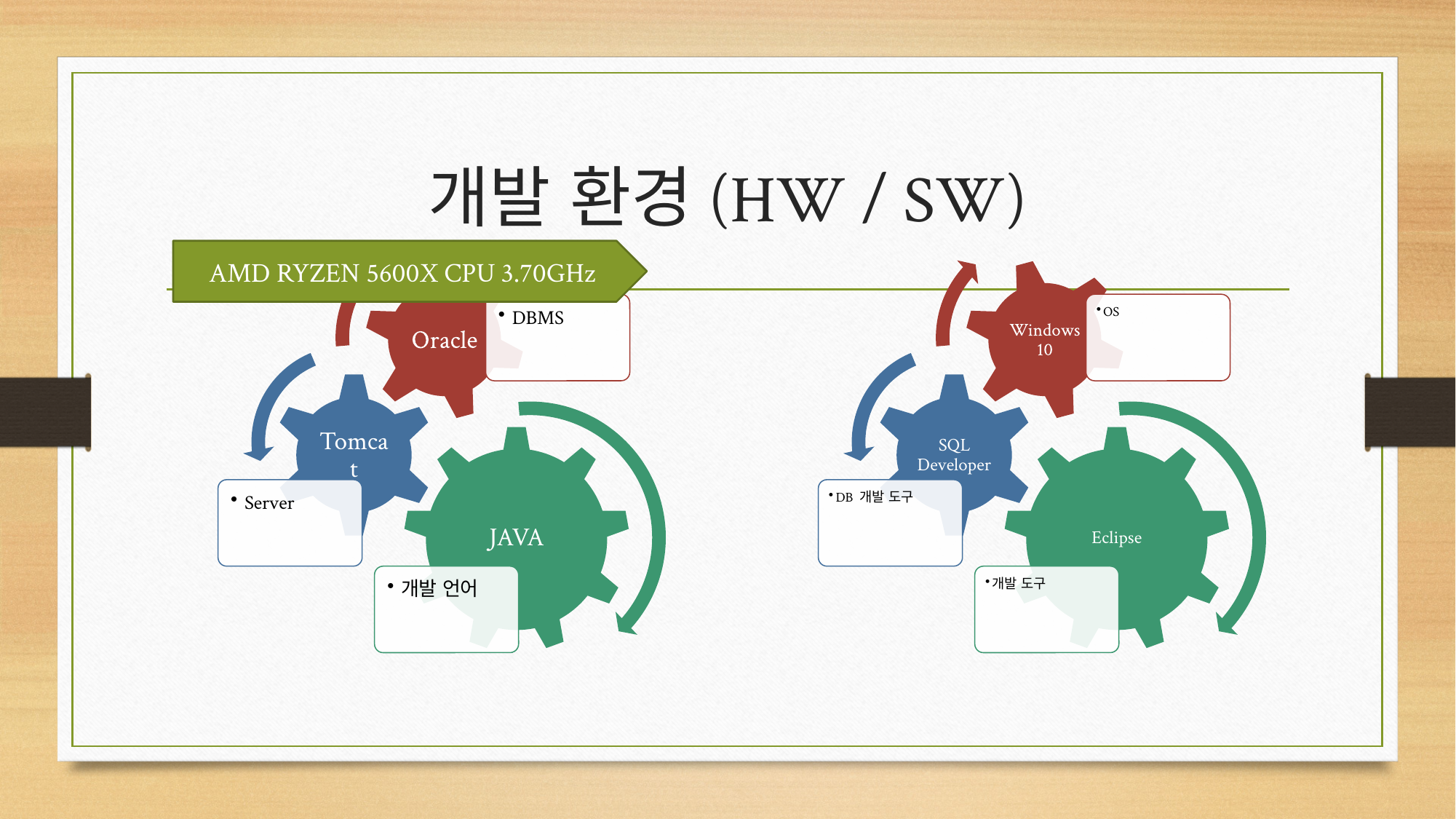

# 개발 환경(HW / SW)
JAVA
개발 언어
Tomcat
Server
Oracle
DBMS
AMD RYZEN 5600X CPU 3.70GHz
Eclipse
개발 도구
SQL Developer
DB 개발 도구
Windows 10
OS